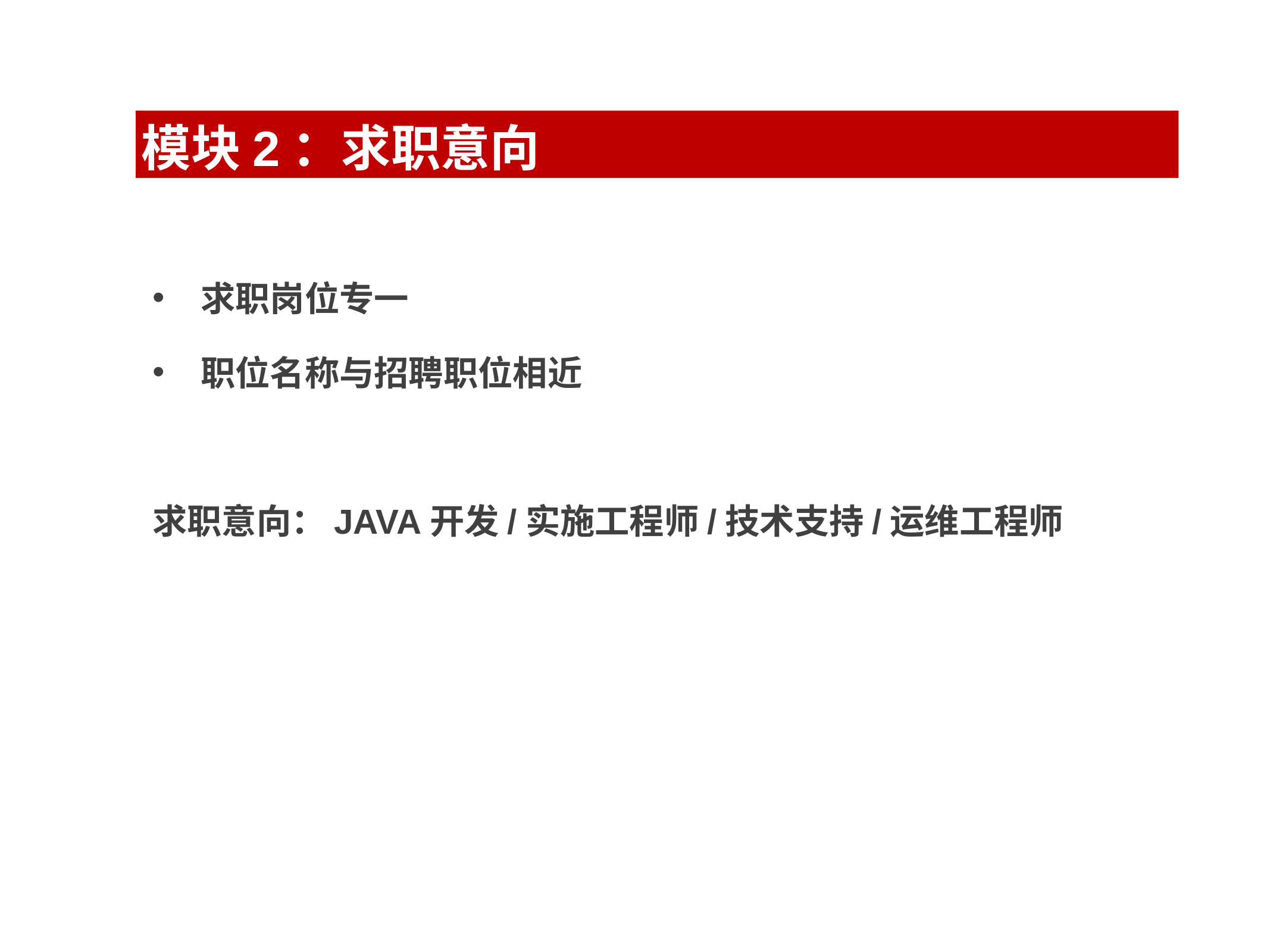

# 模块2：求职意向
求职岗位专一
职位名称与招聘职位相近

求职意向：JAVA开发/实施工程师/技术支持/运维工程师